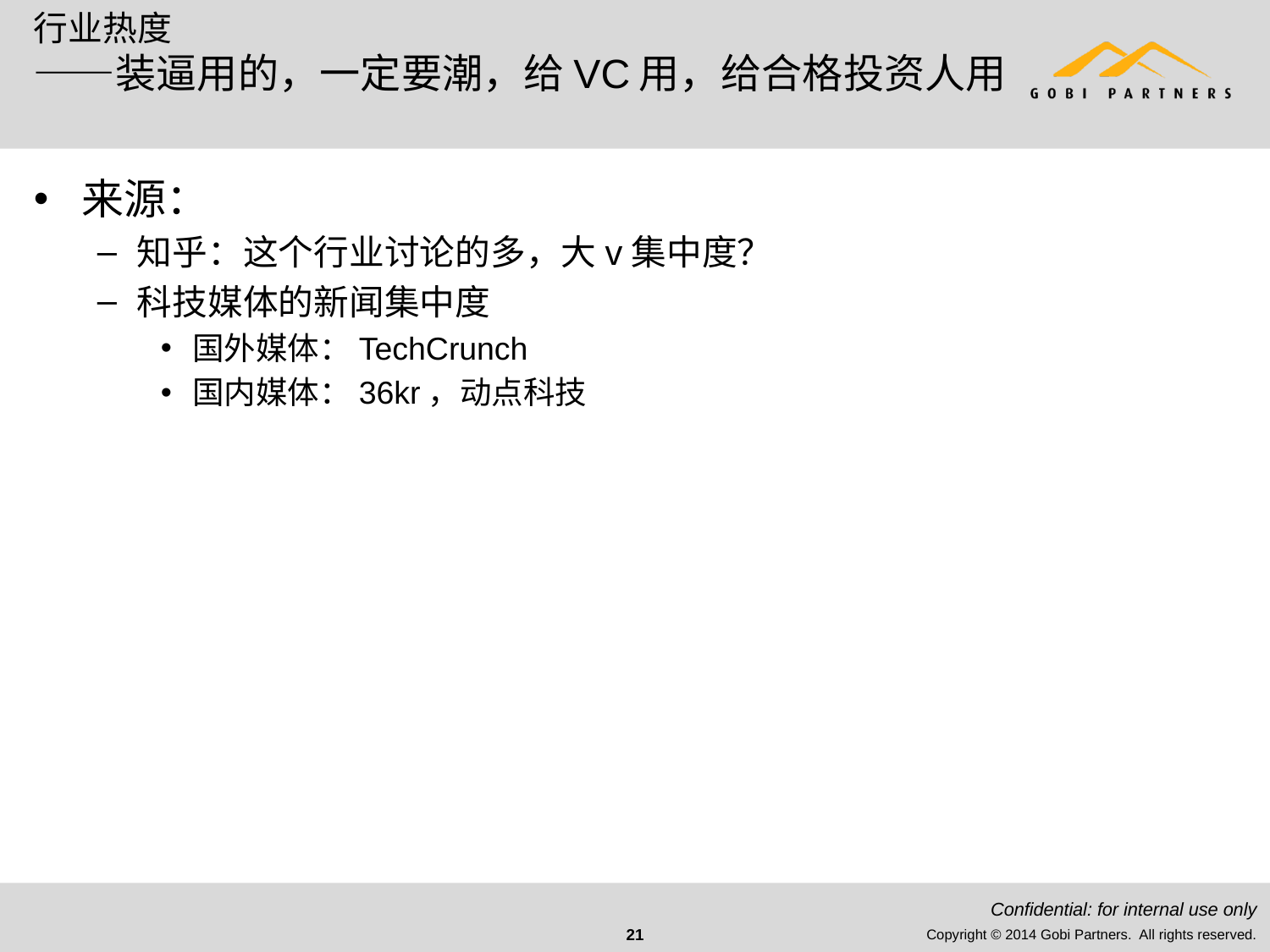

# 行业热度 ——装逼用的，一定要潮，给VC用，给合格投资人用
来源：
知乎：这个行业讨论的多，大v集中度？
科技媒体的新闻集中度
国外媒体：TechCrunch
国内媒体：36kr，动点科技